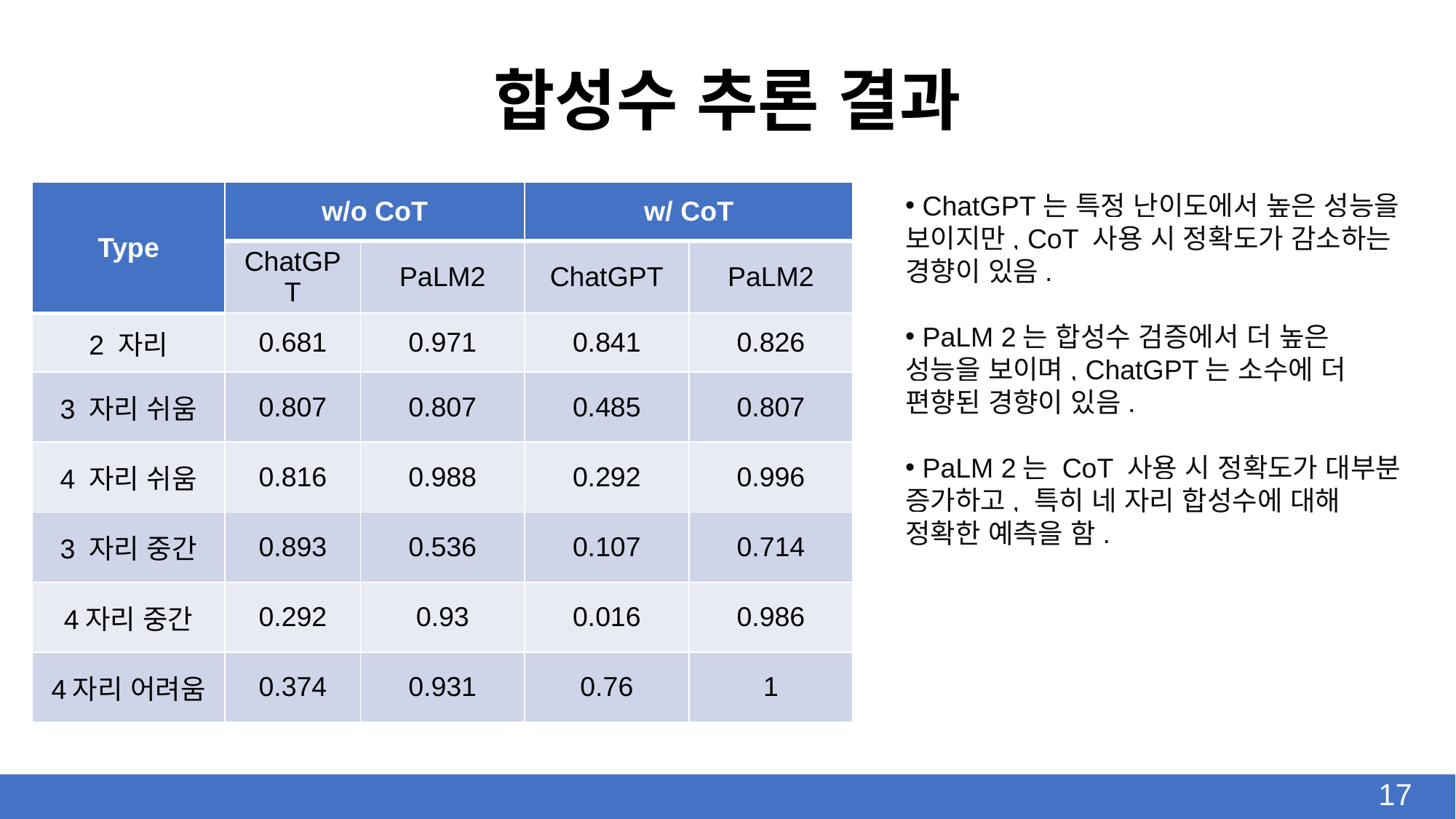

합성수 추론 결과
| Type | w/o CoT |  | w/ CoT |  |
| --- | --- | --- | --- | --- |
|  | ChatGPT | PaLM2 | ChatGPT | PaLM2 |
| 2 자리 | 0.681 | 0.971 | 0.841 | 0.826 |
| 3 자리 쉬움 | 0.807 | 0.807 | 0.485 | 0.807 |
| 4 자리 쉬움 | 0.816 | 0.988 | 0.292 | 0.996 |
| 3 자리 중간 | 0.893 | 0.536 | 0.107 | 0.714 |
| 4자리 중간 | 0.292 | 0.93 | 0.016 | 0.986 |
| 4자리 어려움 | 0.374 | 0.931 | 0.76 | 1 |
 ChatGPT는 특정 난이도에서 높은 성능을 보이지만, CoT 사용 시 정확도가 감소하는 경향이 있음.

 PaLM 2는 합성수 검증에서 더 높은 성능을 보이며, ChatGPT는 소수에 더 편향된 경향이 있음.

 PaLM 2는 CoT 사용 시 정확도가 대부분 증가하고, 특히 네 자리 합성수에 대해 정확한 예측을 함.

17